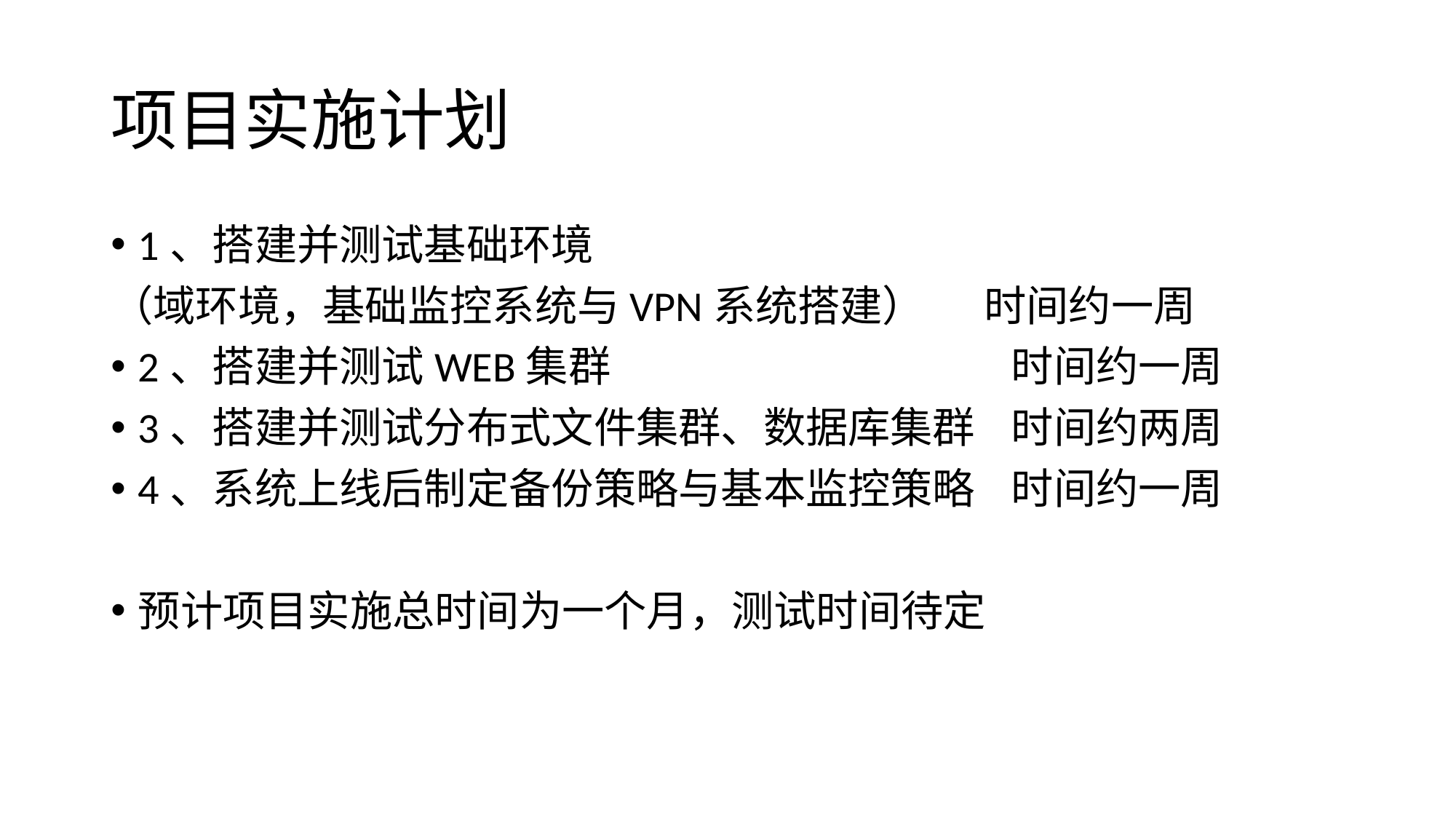

# 项目实施计划
1、搭建并测试基础环境
（域环境，基础监控系统与VPN系统搭建）	时间约一周
2、搭建并测试WEB集群				时间约一周
3、搭建并测试分布式文件集群、数据库集群	时间约两周
4、系统上线后制定备份策略与基本监控策略	时间约一周

预计项目实施总时间为一个月，测试时间待定